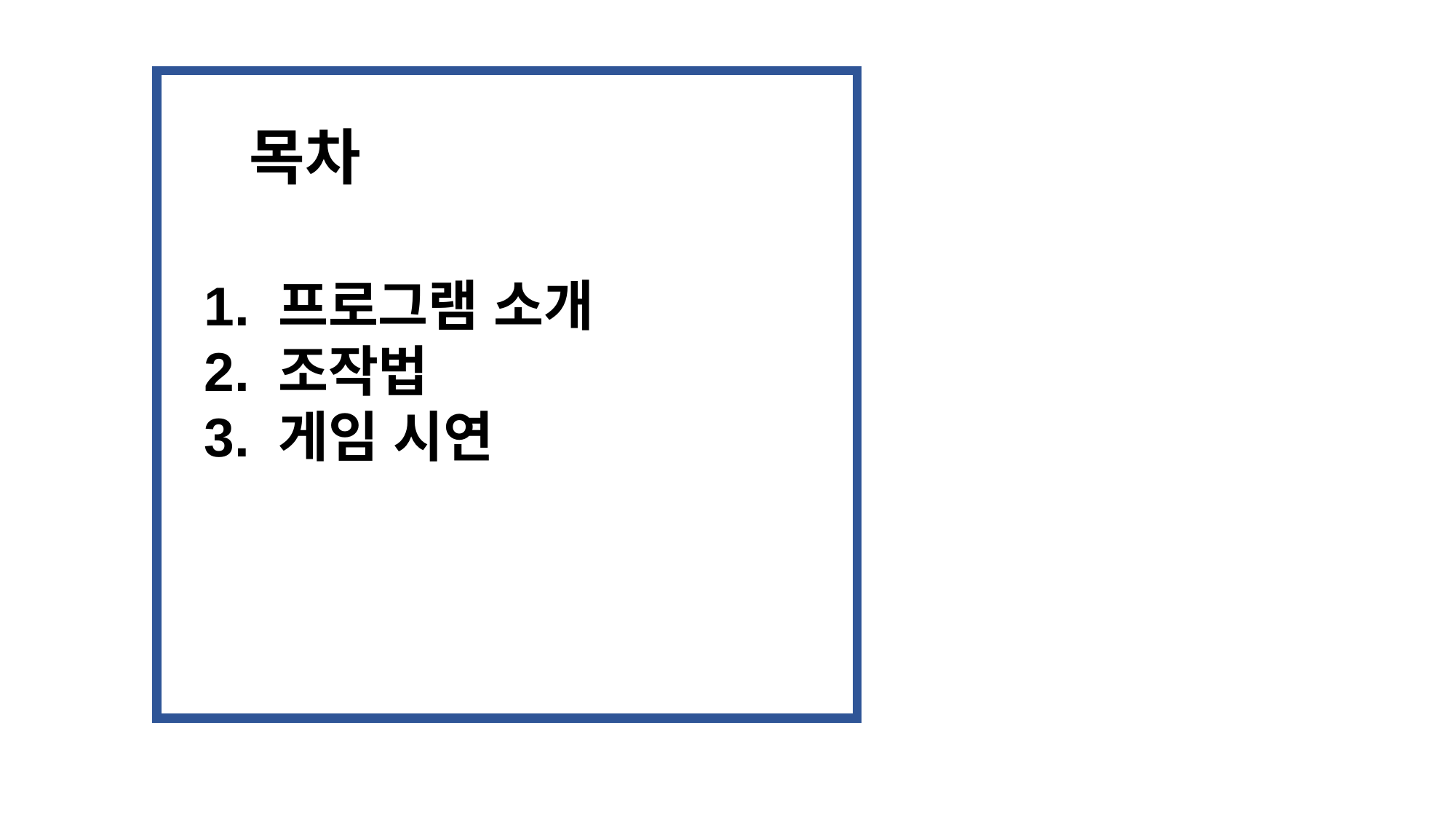

목차
1. 프로그램 소개
2. 조작법
3. 게임 시연